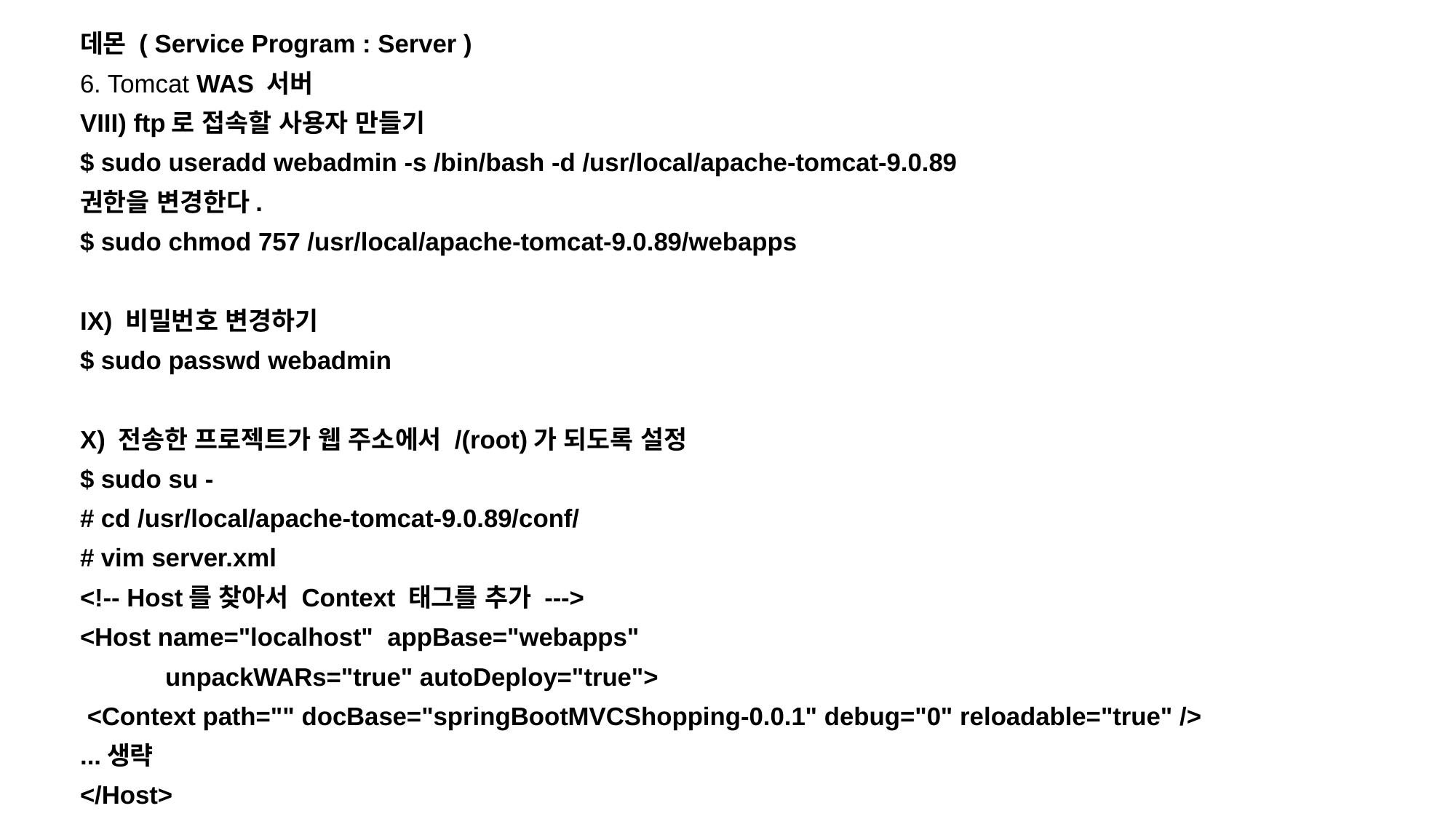

데몬 ( Service Program : Server )
6. Tomcat WAS 서버
VIII) ftp로 접속할 사용자 만들기
$ sudo useradd webadmin -s /bin/bash -d /usr/local/apache-tomcat-9.0.89
권한을 변경한다.
$ sudo chmod 757 /usr/local/apache-tomcat-9.0.89/webapps

IX) 비밀번호 변경하기
$ sudo passwd webadmin

X) 전송한 프로젝트가 웹 주소에서 /(root)가 되도록 설정
$ sudo su -
# cd /usr/local/apache-tomcat-9.0.89/conf/
# vim server.xml
<!-- Host를 찾아서 Context 태그를 추가 --->
<Host name="localhost"  appBase="webapps"
            unpackWARs="true" autoDeploy="true">
 <Context path="" docBase="springBootMVCShopping-0.0.1" debug="0" reloadable="true" />
...생략
</Host>